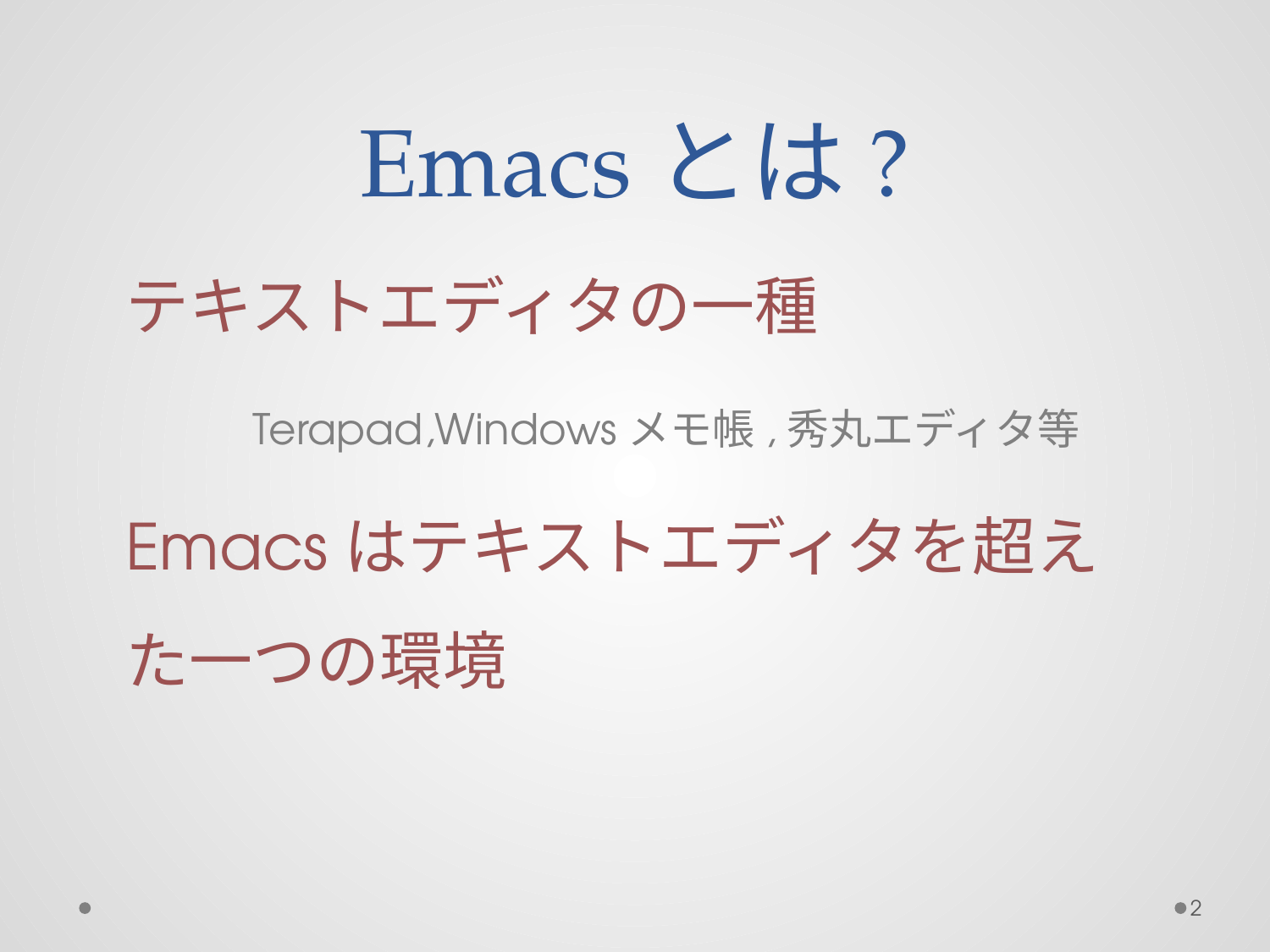

# Emacsとは?
テキストエディタの一種
	Terapad,Windowsメモ帳,秀丸エディタ等
Emacsはテキストエディタを超えた一つの環境
2